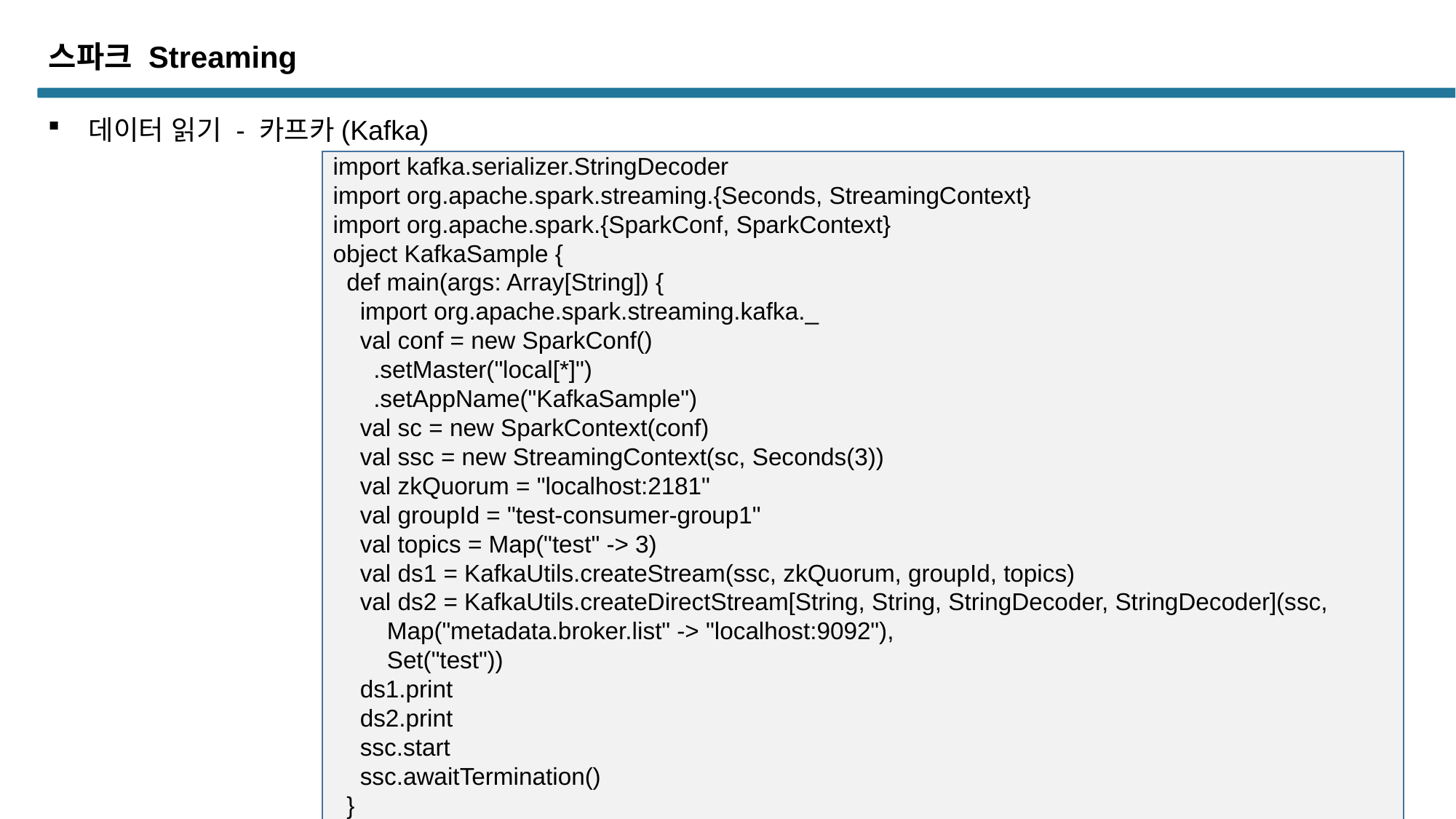

스파크 Streaming
데이터 읽기 - 카프카(Kafka)
import kafka.serializer.StringDecoder
import org.apache.spark.streaming.{Seconds, StreamingContext}
import org.apache.spark.{SparkConf, SparkContext}
object KafkaSample {
  def main(args: Array[String]) {
    import org.apache.spark.streaming.kafka._
    val conf = new SparkConf()
      .setMaster("local[*]")
      .setAppName("KafkaSample")
    val sc = new SparkContext(conf)
    val ssc = new StreamingContext(sc, Seconds(3))
    val zkQuorum = "localhost:2181"
    val groupId = "test-consumer-group1"
    val topics = Map("test" -> 3)
    val ds1 = KafkaUtils.createStream(ssc, zkQuorum, groupId, topics)
    val ds2 = KafkaUtils.createDirectStream[String, String, StringDecoder, StringDecoder](ssc,
        Map("metadata.broker.list" -> "localhost:9092"),
        Set("test"))
    ds1.print
    ds2.print
    ssc.start
    ssc.awaitTermination()
  }
}